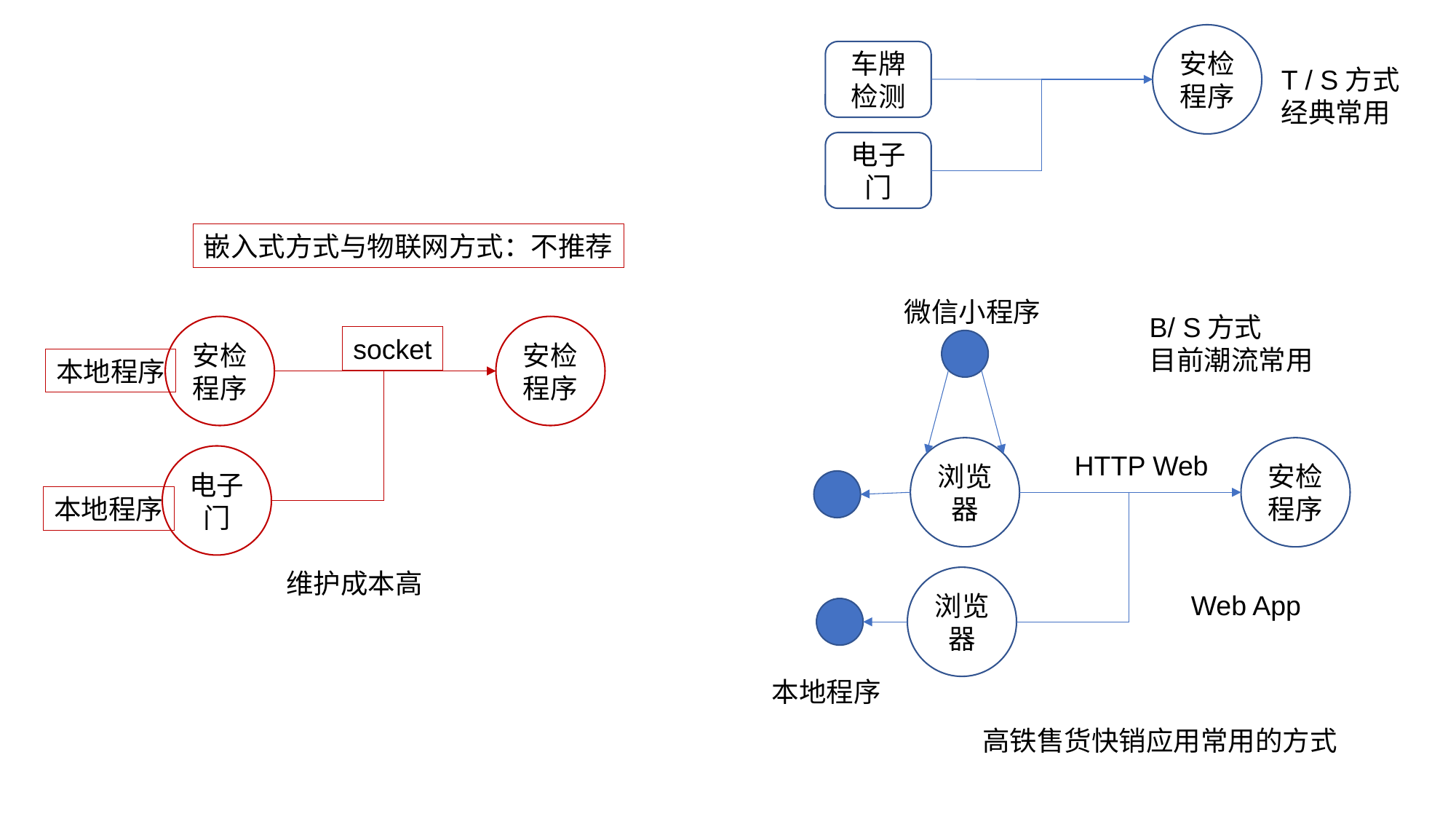

安检程序
车牌检测
T / S方式
经典常用
电子门
嵌入式方式与物联网方式：不推荐
微信小程序
B/ S方式
目前潮流常用
安检程序
安检程序
socket

本地程序
浏览器
安检程序
HTTP Web
电子门

本地程序
维护成本高
浏览器
Web App

本地程序
高铁售货快销应用常用的方式